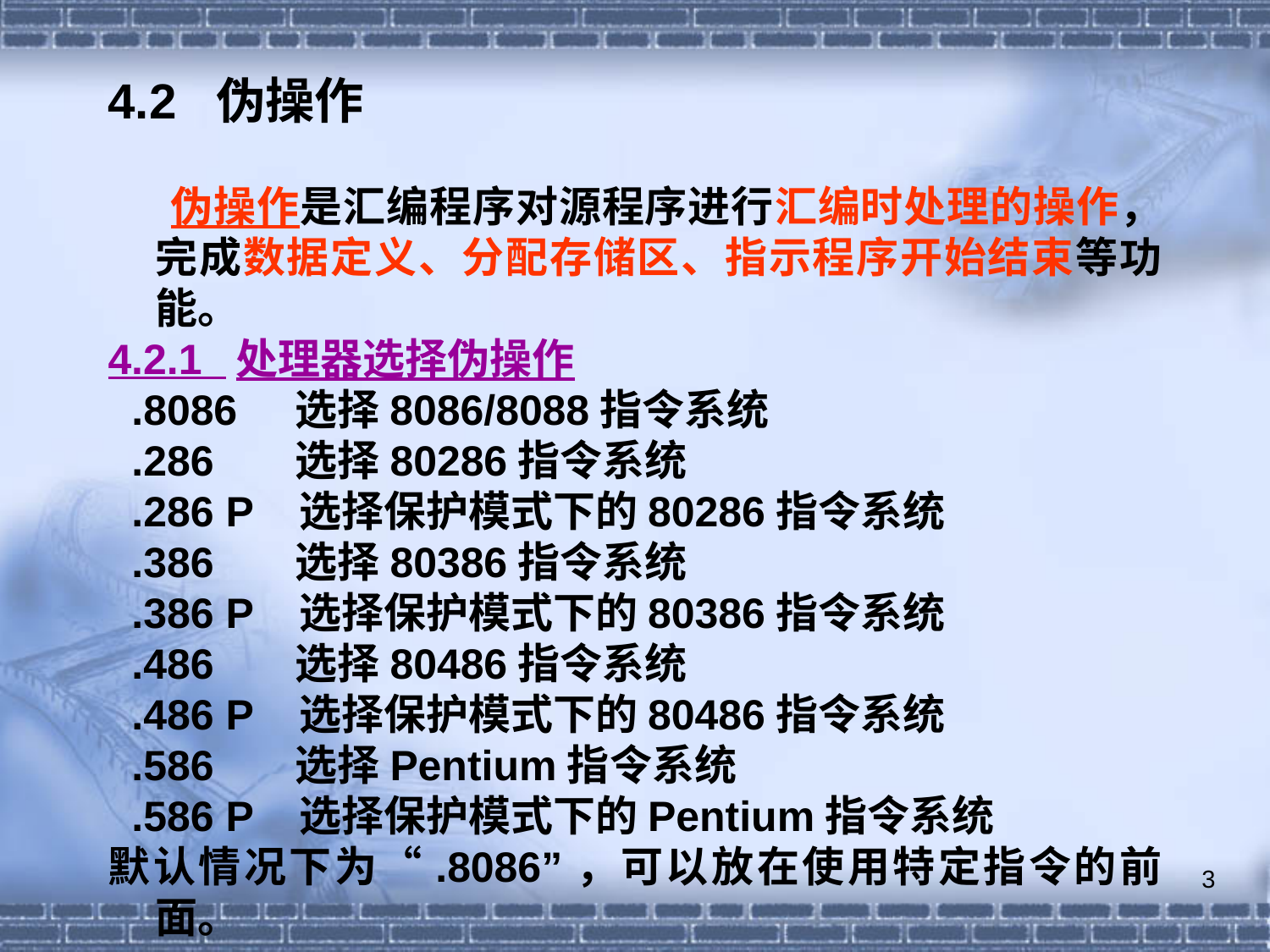

4.2  伪操作

     伪操作是汇编程序对源程序进行汇编时处理的操作，完成数据定义、分配存储区、指示程序开始结束等功能。
4.2.1  处理器选择伪操作
  .8086    选择8086/8088指令系统
  .286      选择80286指令系统
  .286 P   选择保护模式下的80286指令系统
  .386      选择80386指令系统
  .386 P   选择保护模式下的80386指令系统
  .486      选择80486指令系统
  .486 P   选择保护模式下的80486指令系统
  .586      选择Pentium指令系统
  .586 P   选择保护模式下的Pentium指令系统
默认情况下为“.8086”，可以放在使用特定指令的前面。
3